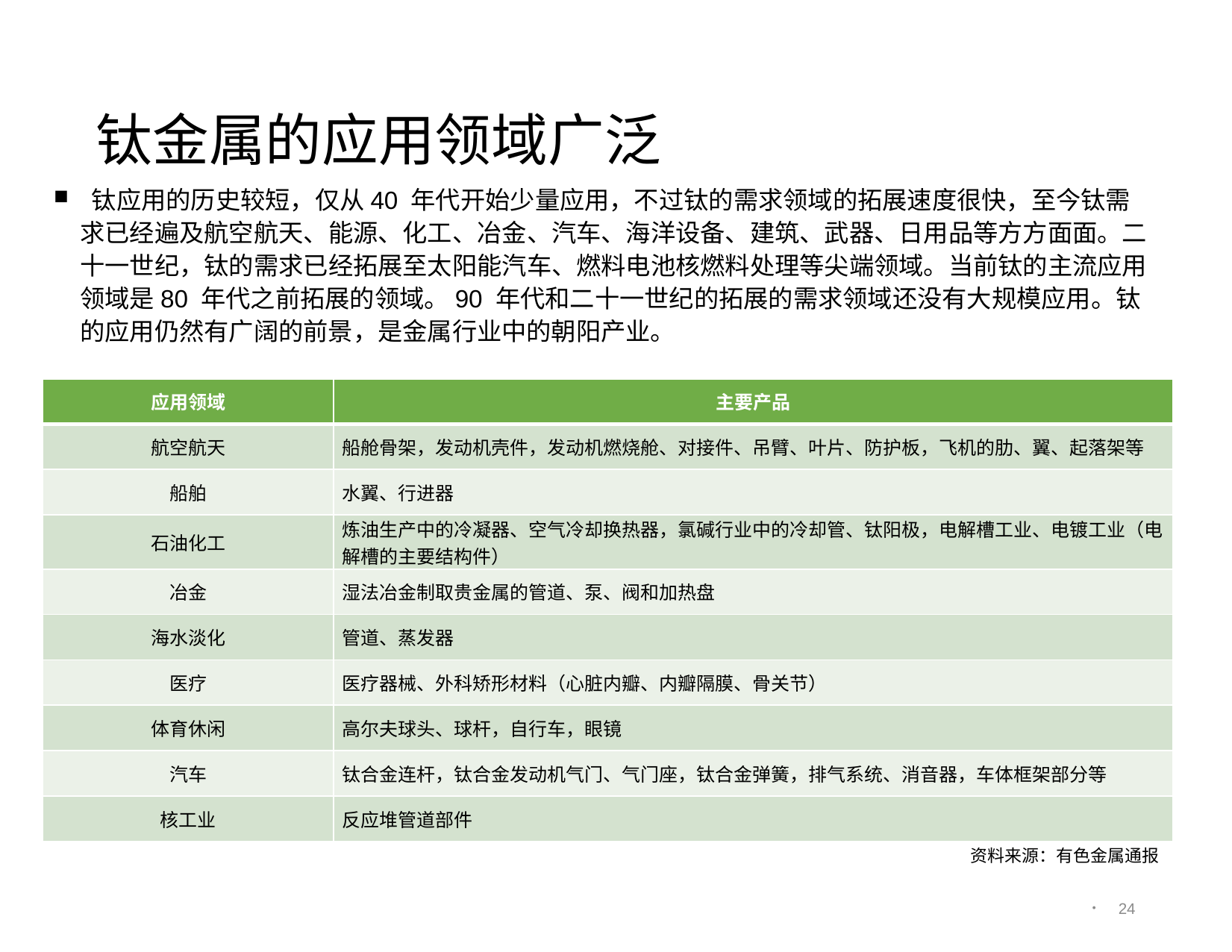

# 钛金属的应用领域广泛
 钛应用的历史较短，仅从40 年代开始少量应用，不过钛的需求领域的拓展速度很快，至今钛需求已经遍及航空航天、能源、化工、冶金、汽车、海洋设备、建筑、武器、日用品等方方面面。二十一世纪，钛的需求已经拓展至太阳能汽车、燃料电池核燃料处理等尖端领域。当前钛的主流应用领域是80 年代之前拓展的领域。90 年代和二十一世纪的拓展的需求领域还没有大规模应用。钛的应用仍然有广阔的前景，是金属行业中的朝阳产业。
| 应用领域 | 主要产品 |
| --- | --- |
| 航空航天 | 船舱骨架，发动机壳件，发动机燃烧舱、对接件、吊臂、叶片、防护板，飞机的肋、翼、起落架等 |
| 船舶 | 水翼、行进器 |
| 石油化工 | 炼油生产中的冷凝器、空气冷却换热器，氯碱行业中的冷却管、钛阳极，电解槽工业、电镀工业（电解槽的主要结构件） |
| 冶金 | 湿法冶金制取贵金属的管道、泵、阀和加热盘 |
| 海水淡化 | 管道、蒸发器 |
| 医疗 | 医疗器械、外科矫形材料（心脏内瓣、内瓣隔膜、骨关节） |
| 体育休闲 | 高尔夫球头、球杆，自行车，眼镜 |
| 汽车 | 钛合金连杆，钛合金发动机气门、气门座，钛合金弹簧，排气系统、消音器，车体框架部分等 |
| 核工业 | 反应堆管道部件 |
资料来源：有色金属通报
24